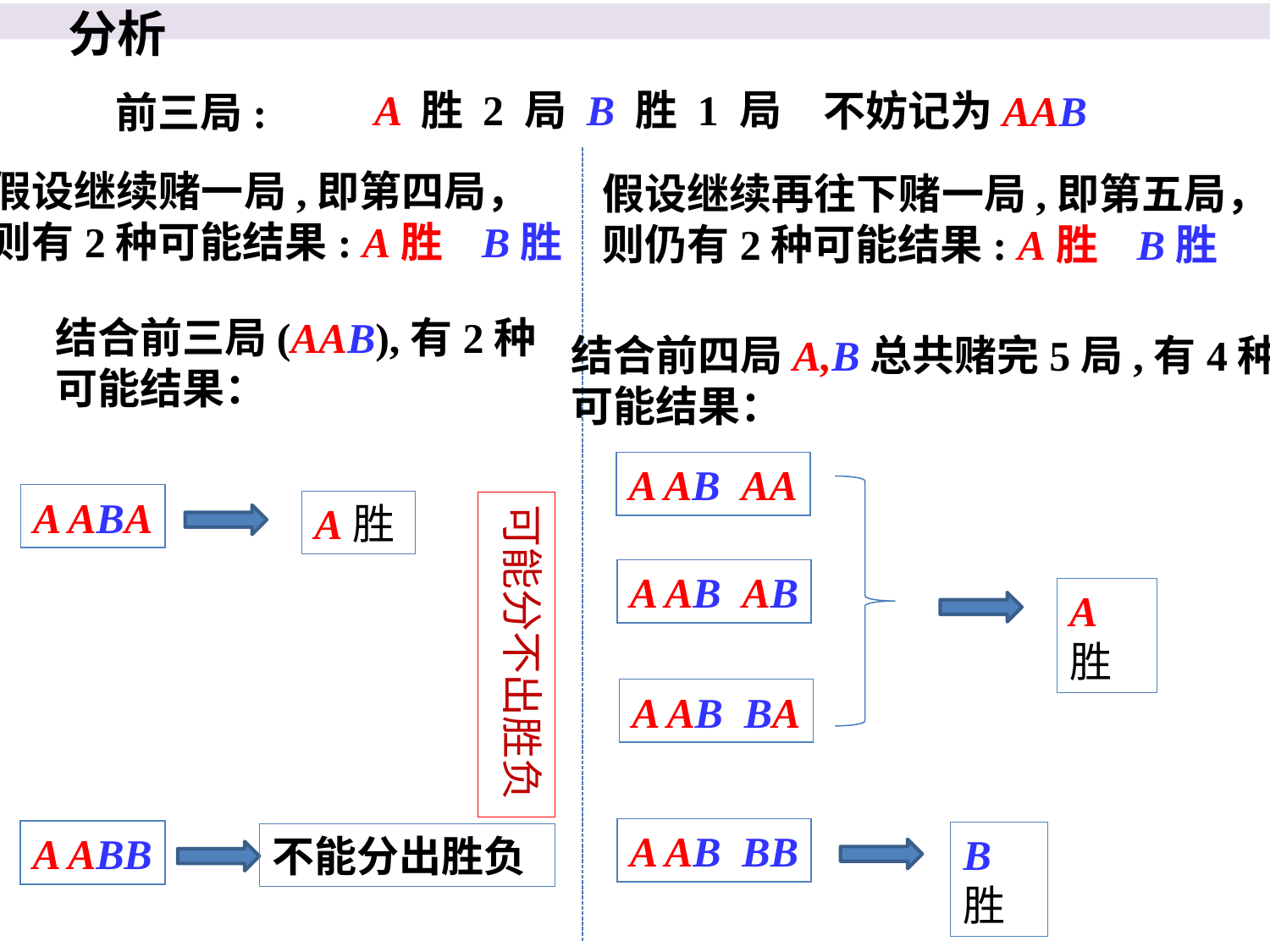

分析
A 胜 2 局 B 胜 1 局
不妨记为AAB
前三局:
假设继续赌一局,即第四局，
则有2种可能结果: A胜   B胜
假设继续再往下赌一局,即第五局，
则仍有2种可能结果: A胜   B胜
结合前三局(AAB),有2种
可能结果：
结合前四局A,B总共赌完5局,有4种
可能结果：
A AB  AA

A ABA
A胜
可能分不出胜负

A AB  AB
A胜

A AB  BA
A AB  BB
A ABB
B胜
不能分出胜负